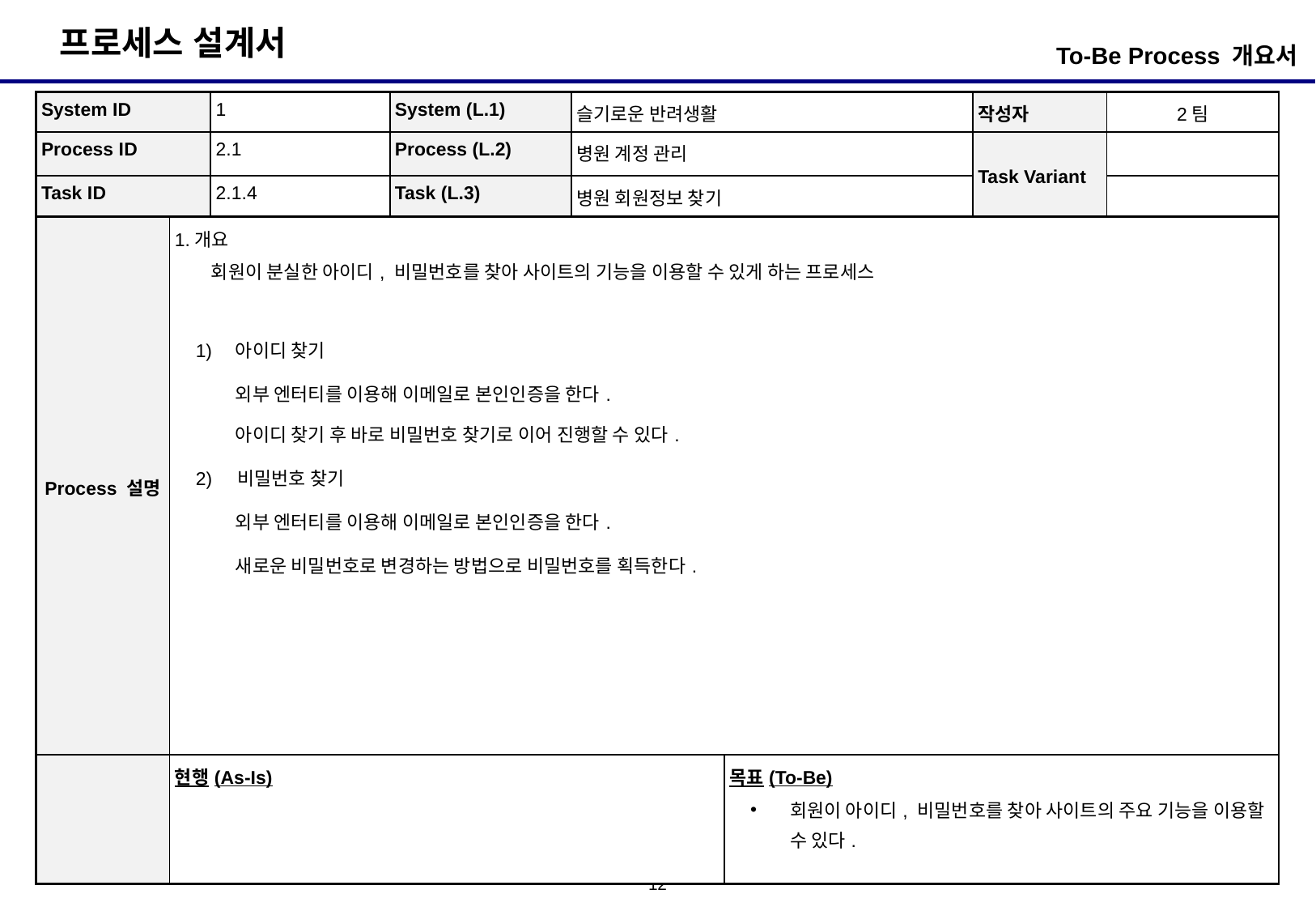

To-Be Process 개요서
| System ID | 1 | System (L.1) | 슬기로운 반려생활 | 작성자 | 2팀 |
| --- | --- | --- | --- | --- | --- |
| Process ID | 2.1 | Process (L.2) | 병원 계정 관리 | Task Variant |  |
| Task ID | 2.1.4 | Task (L.3) | 병원 회원정보 찾기 |  |  |
| Process 설명 | 1.개요 회원이 분실한 아이디, 비밀번호를 찾아 사이트의 기능을 이용할 수 있게 하는 프로세스 아이디 찾기 외부 엔터티를 이용해 이메일로 본인인증을 한다. 아이디 찾기 후 바로 비밀번호 찾기로 이어 진행할 수 있다. 2) 비밀번호 찾기 외부 엔터티를 이용해 이메일로 본인인증을 한다. 새로운 비밀번호로 변경하는 방법으로 비밀번호를 획득한다. |  |
| --- | --- | --- |
|  | 현행(As-Is) | 목표(To-Be) 회원이 아이디, 비밀번호를 찾아 사이트의 주요 기능을 이용할 수 있다. |